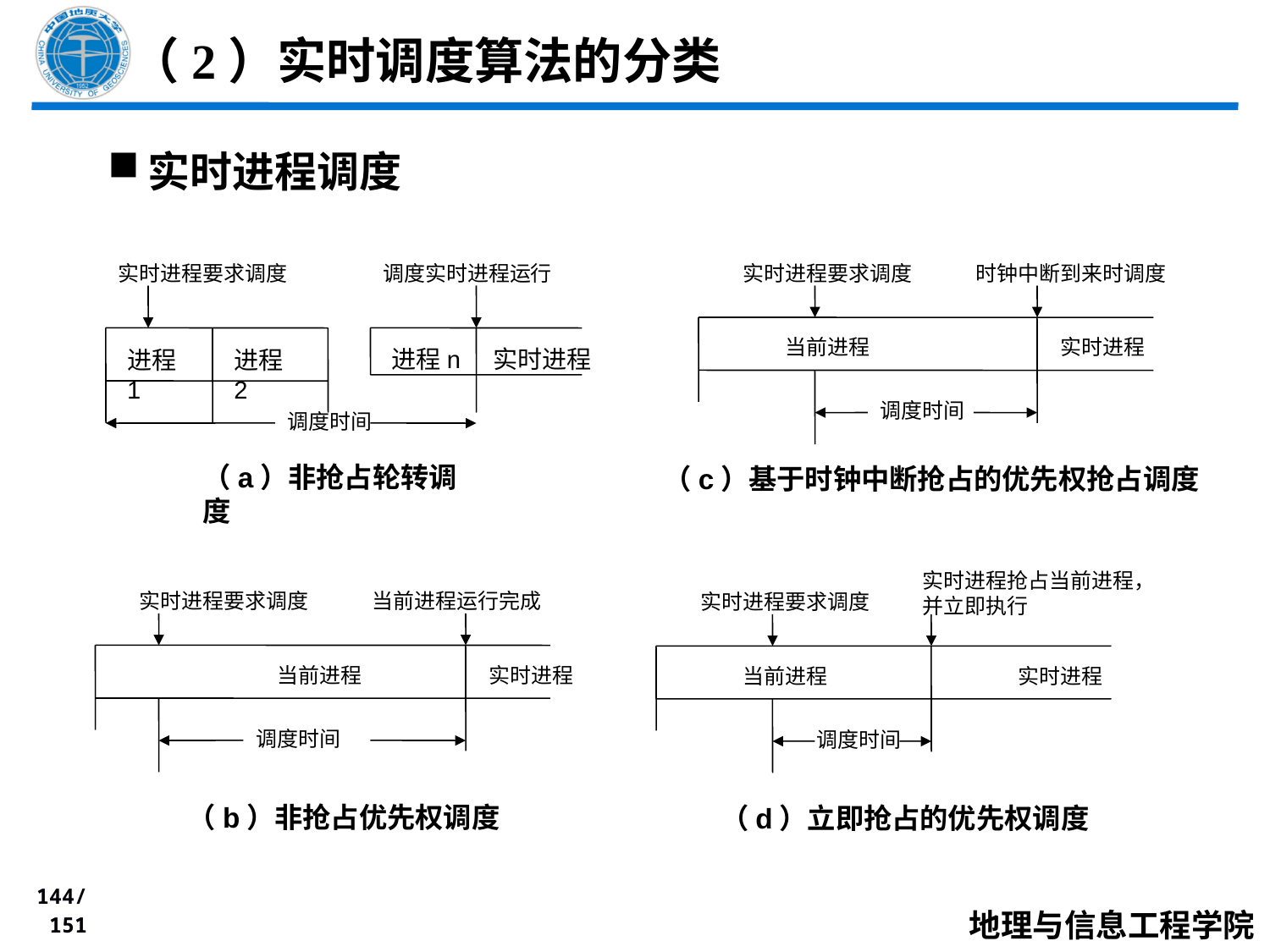

（2）实时调度算法的分类
实时进程调度
实时进程要求调度
时钟中断到来时调度

当前进程
实时进程

调度时间

（c）基于时钟中断抢占的优先权抢占调度
实时进程要求调度
调度实时进程运行

进程1
进程2

进程n
实时进程

调度时间

（a）非抢占轮转调度
实时进程抢占当前进程，并立即执行
实时进程要求调度

当前进程
实时进程

调度时间

（d）立即抢占的优先权调度
实时进程要求调度
当前进程运行完成

当前进程
实时进程

调度时间

（b）非抢占优先权调度